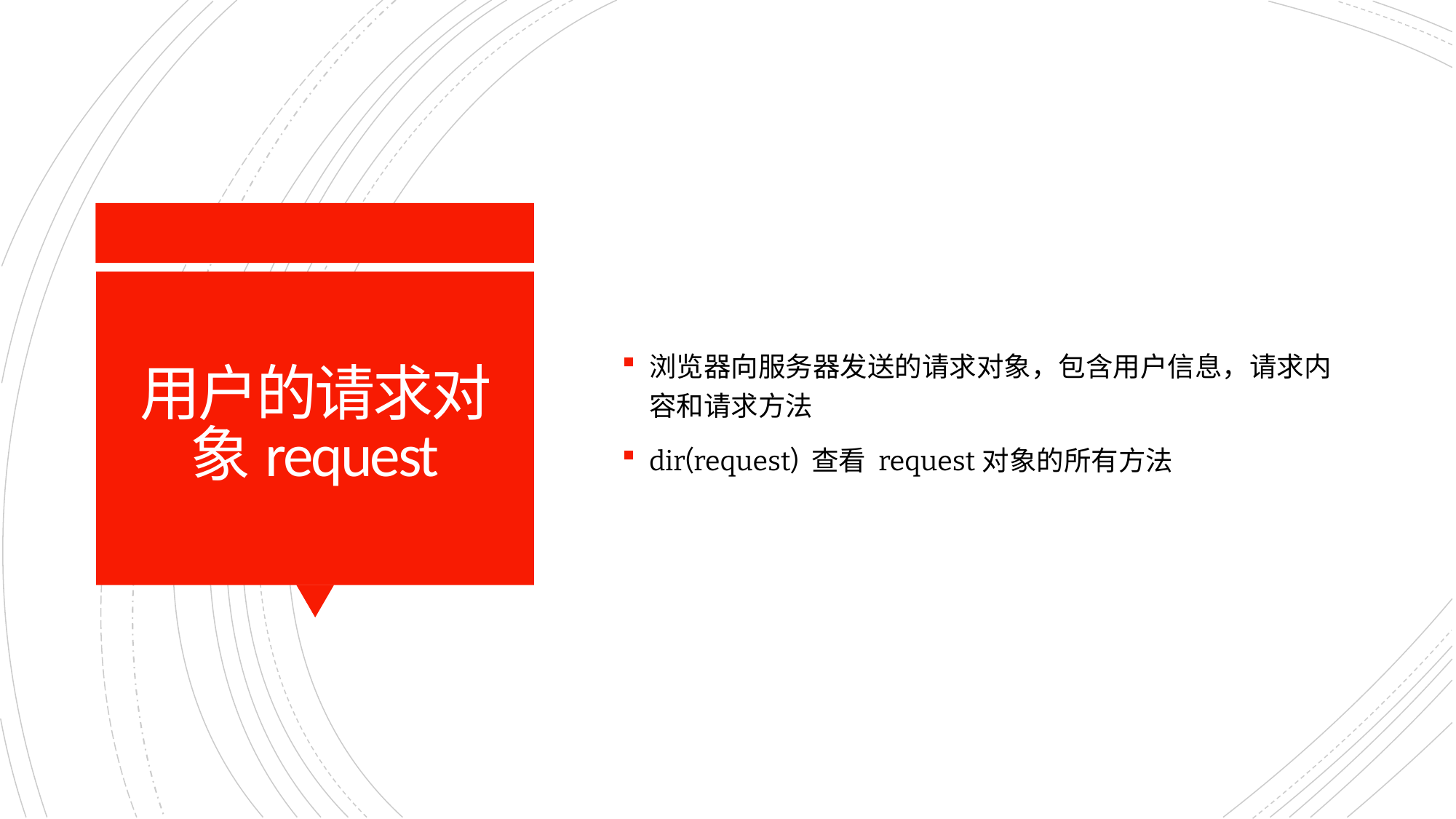

浏览器向服务器发送的请求对象，包含用户信息，请求内容和请求方法
dir(request) 查看 request对象的所有方法
# 用户的请求对象request